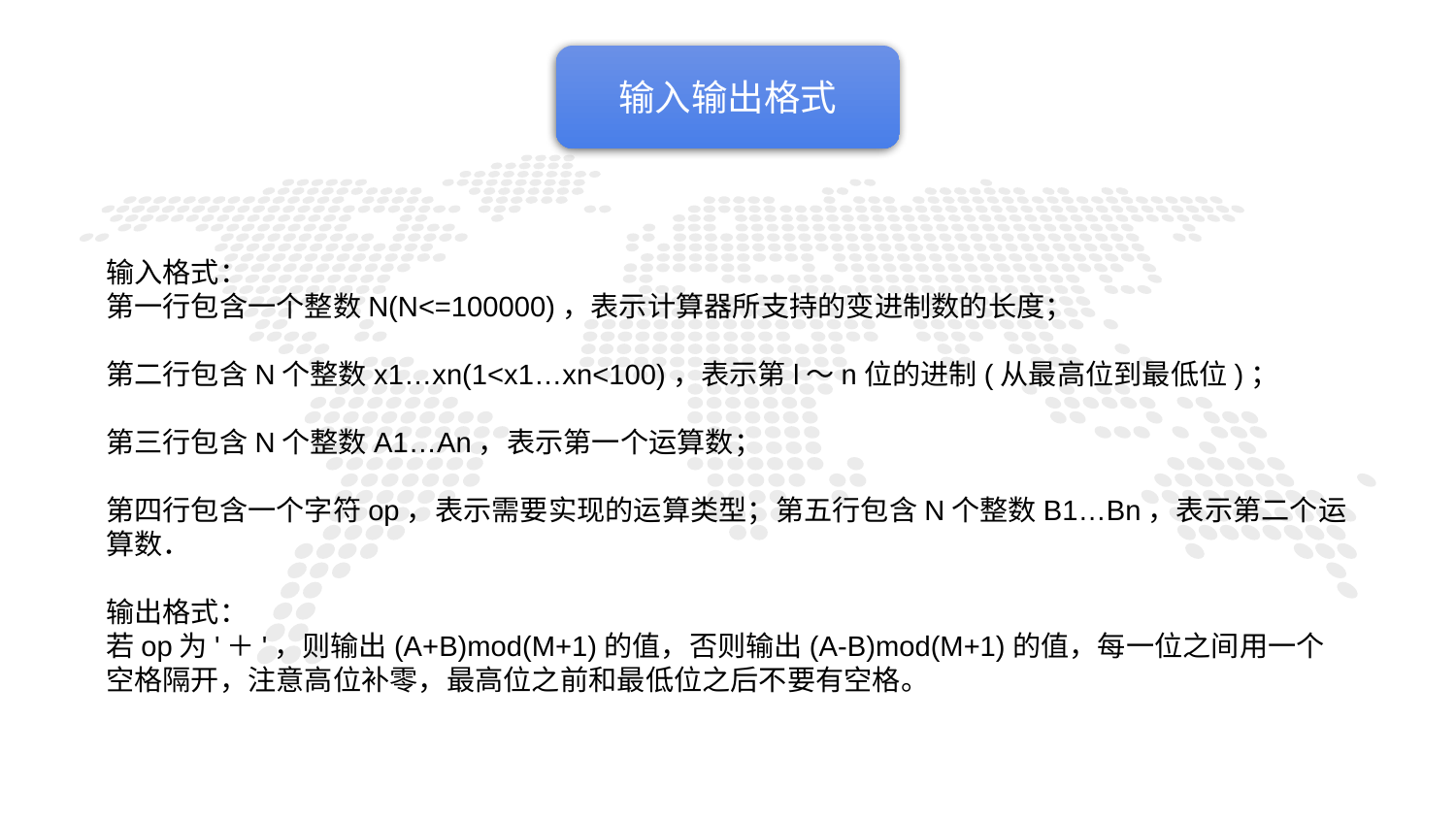

输入输出格式
输入格式：
第一行包含一个整数N(N<=100000)，表示计算器所支持的变进制数的长度；

第二行包含N个整数x1…xn(1<x1…xn<100)，表示第l～n位的进制(从最高位到最低位)；

第三行包含N个整数A1…An，表示第一个运算数；

第四行包含一个字符op，表示需要实现的运算类型；第五行包含N个整数B1…Bn，表示第二个运算数．

输出格式：
若op为'＋'，则输出(A+B)mod(M+1)的值，否则输出(A-B)mod(M+1)的值，每一位之间用一个空格隔开，注意高位补零，最高位之前和最低位之后不要有空格。